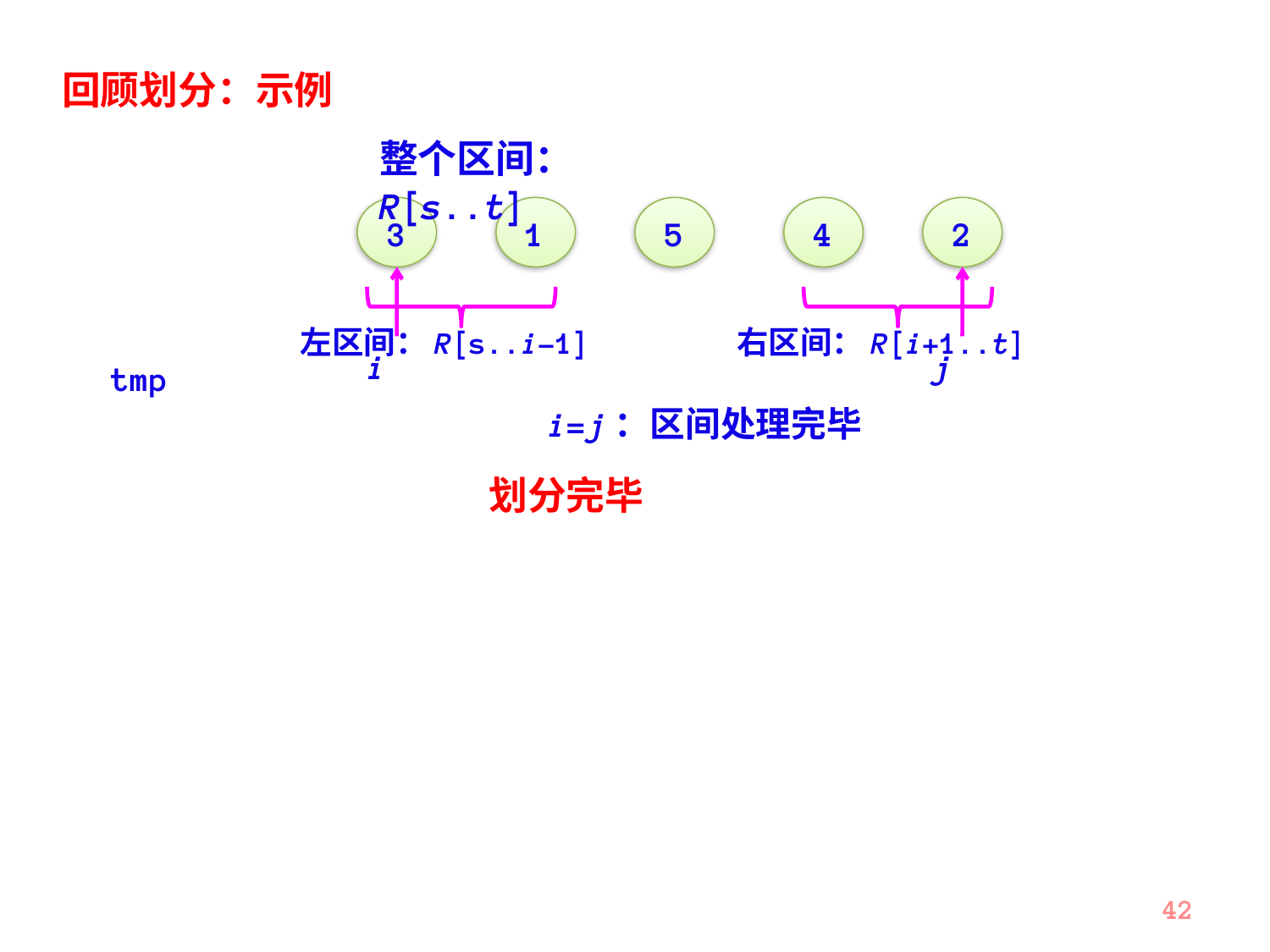

回顾划分：示例
整个区间：R[s..t]
3
1
5
4
2
i
j

左区间：R[s..i-1]

右区间：R[i+1..t]
tmp
i=j：区间处理完毕
划分完毕
42